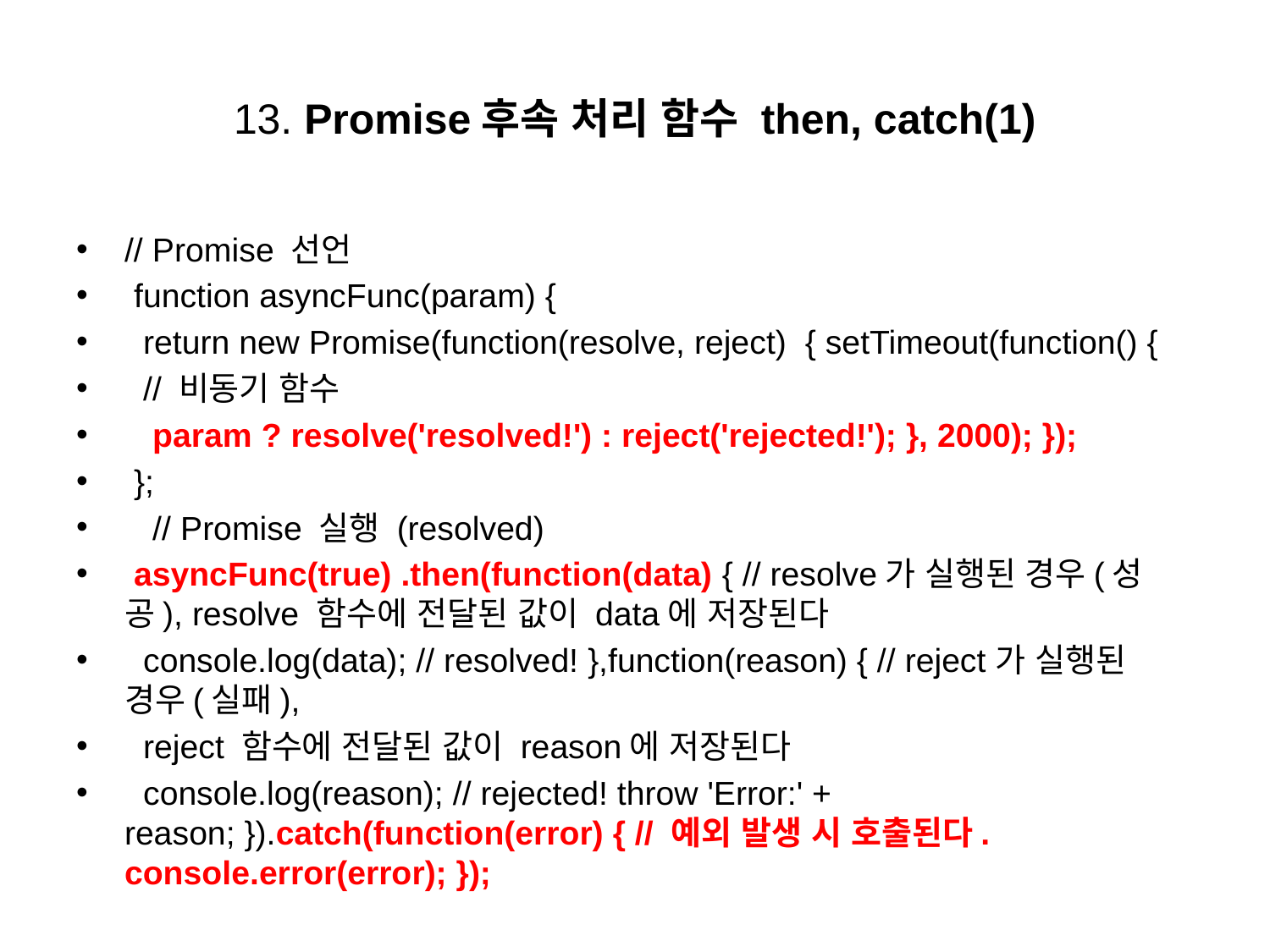

# 13. Promise후속 처리 함수 then, catch(1)
// Promise 선언
 function asyncFunc(param) {
  return new Promise(function(resolve, reject)  { setTimeout(function() {
  // 비동기 함수
   param ? resolve('resolved!') : reject('rejected!'); }, 2000); });
 };
   // Promise 실행 (resolved)
 asyncFunc(true) .then(function(data) { // resolve가 실행된 경우(성공), resolve 함수에 전달된 값이 data에 저장된다
  console.log(data); // resolved! },function(reason) { // reject가 실행된 경우(실패),
  reject 함수에 전달된 값이 reason에 저장된다
  console.log(reason); // rejected! throw 'Error:' +  reason; }).catch(function(error) { // 예외 발생 시 호출된다. console.error(error); });